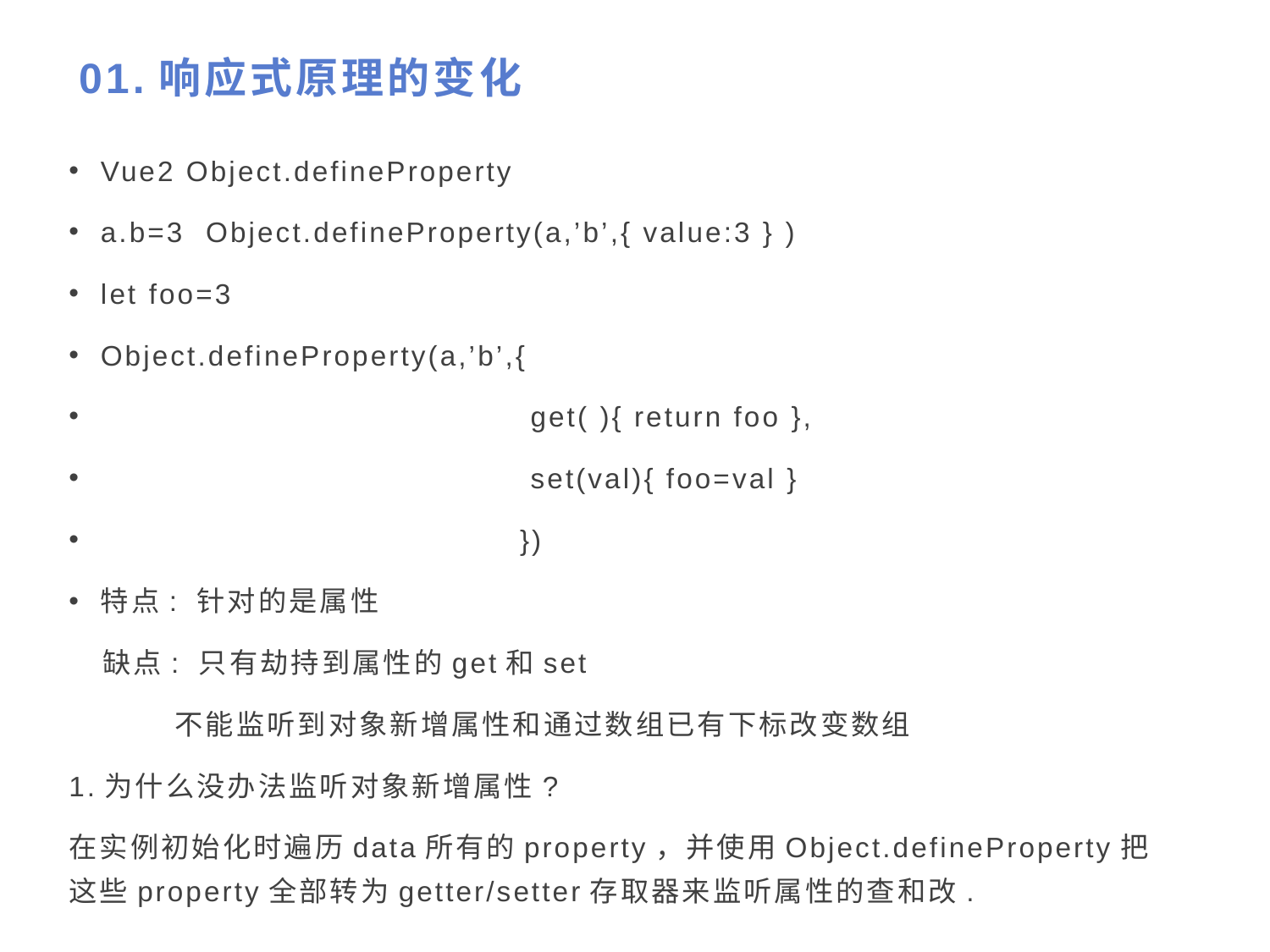

# 01.响应式原理的变化
Vue2 Object.defineProperty
a.b=3  Object.defineProperty(a,’b’,{ value:3 } )
let foo=3
Object.defineProperty(a,’b’,{
                                         get( ){ return foo },
                                         set(val){ foo=val }
                                        })
特点: 针对的是属性
   缺点: 只有劫持到属性的get和set
           不能监听到对象新增属性和通过数组已有下标改变数组
1.为什么没办法监听对象新增属性?
在实例初始化时遍历data所有的property，并使用Object.defineProperty把这些property全部转为getter/setter存取器来监听属性的查和改.